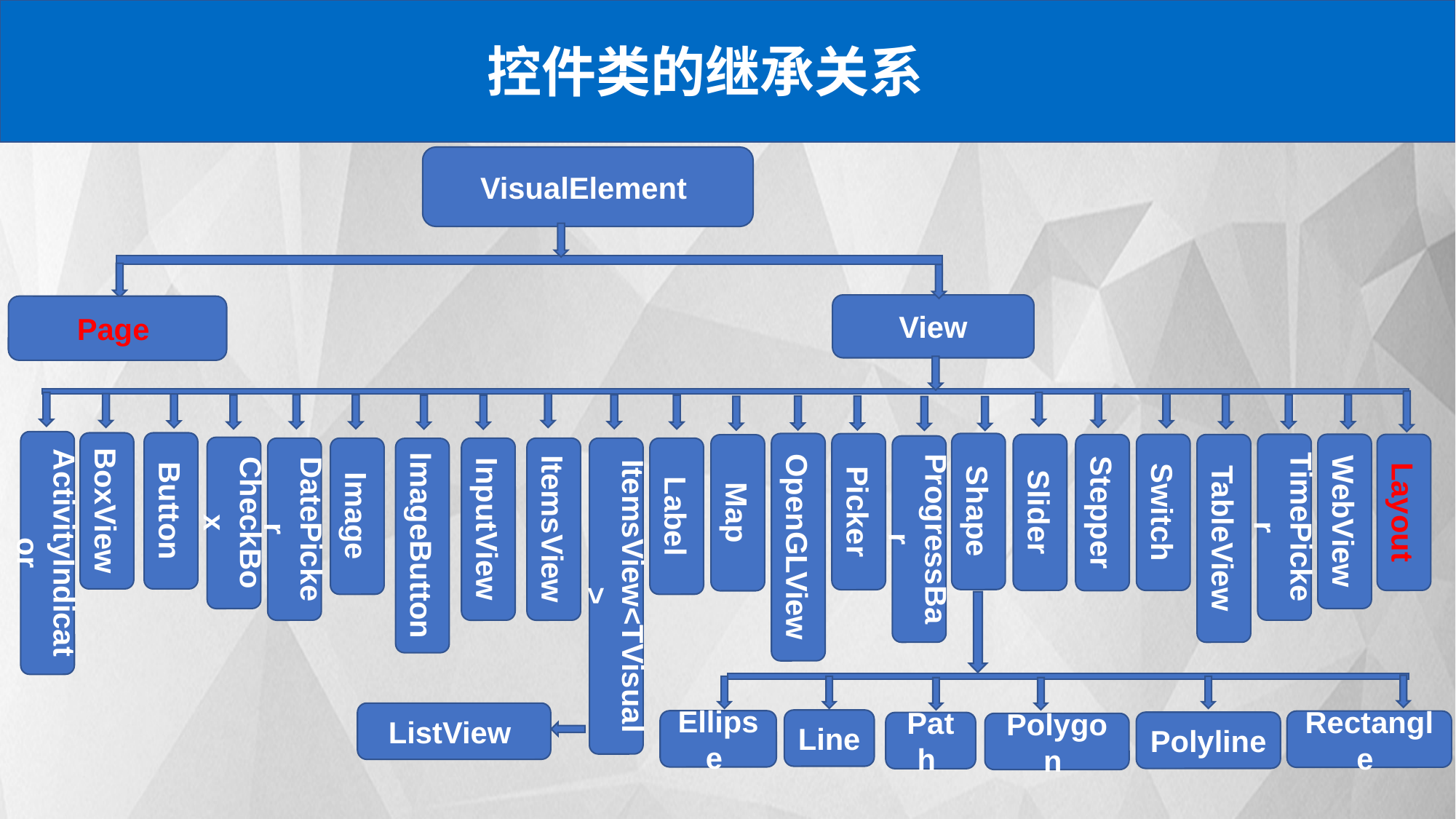

控件类的继承关系
VisualElement

View
Page

ActivityIndicator
BoxView
Button
Shape
OpenGLView
Picker
TimePicker
Slider
Switch
WebView
Layout
Stepper
TableView
Map
ProgressBar
CheckBox
DatePicker
ItemsView
ItemsView<TVisual>
Image
InputView
Label
ImageButton

ListView
Line
Ellipse
Rectangle

Polyline
Path
Polygon